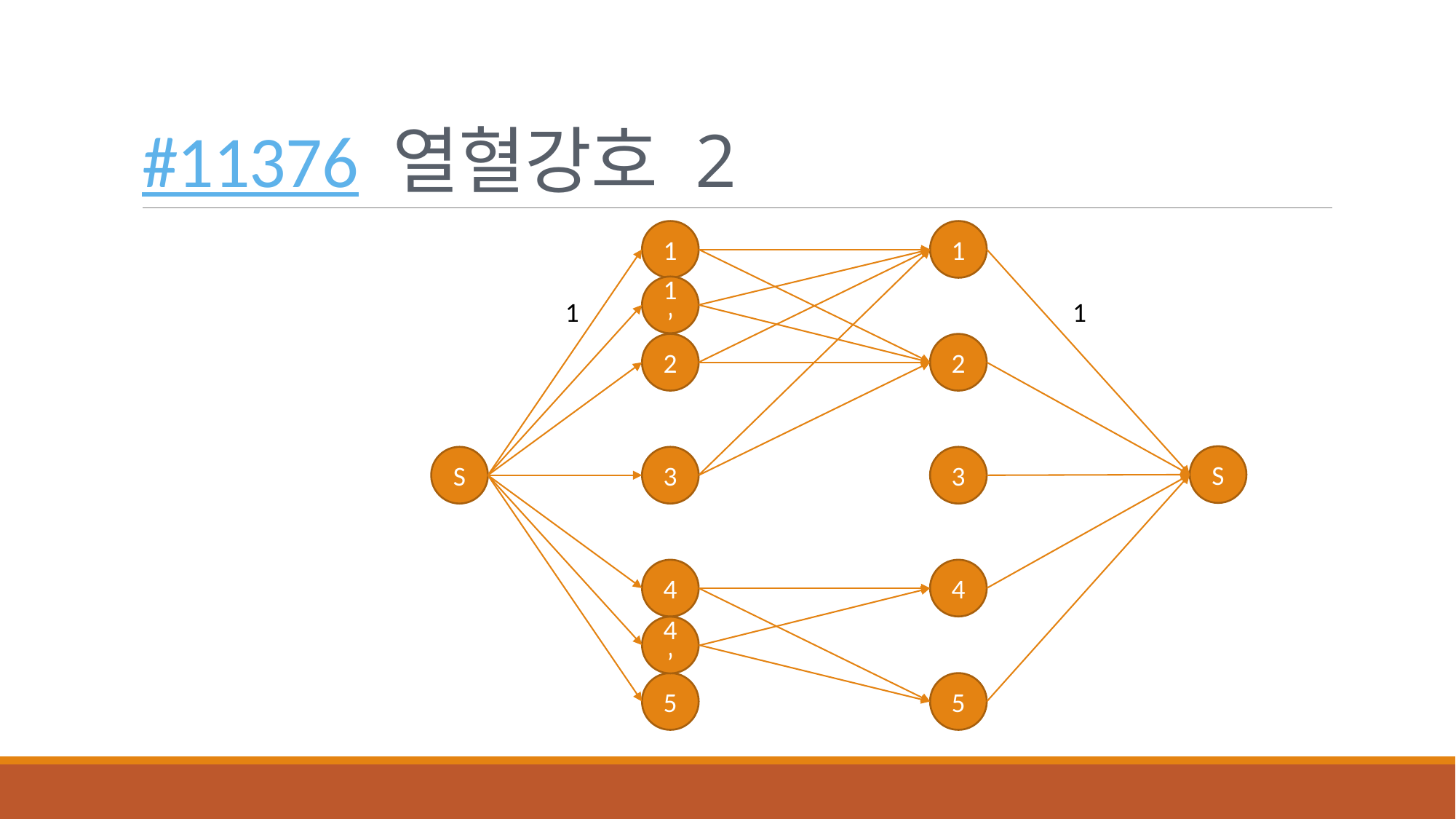

# #11376 열혈강호 2

1
1
1’
1
1
2
2
S
S
3
3
4
4
4’
5
5